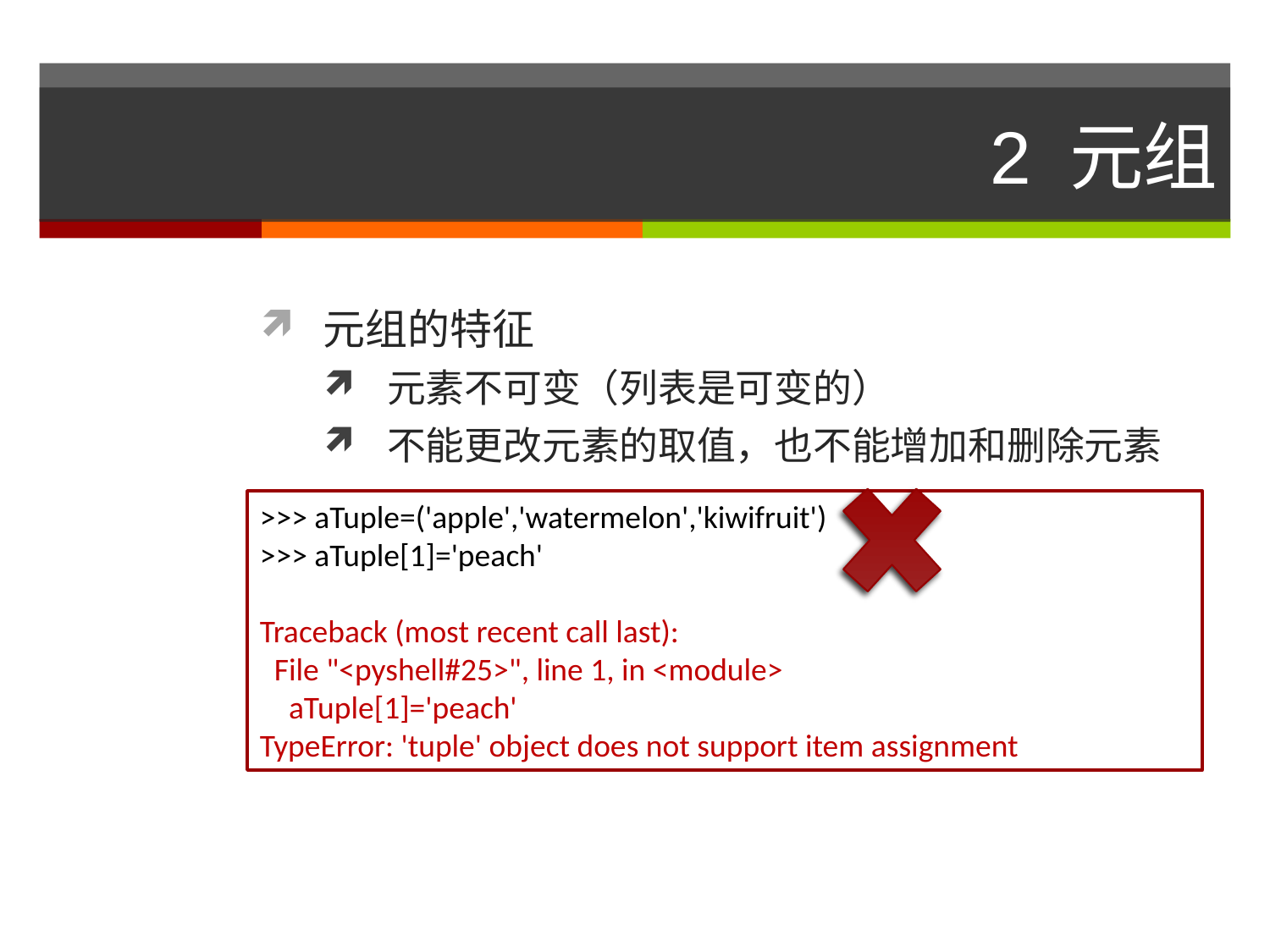

# 2 元组
元组的特征
元素不可变（列表是可变的）
不能更改元素的取值，也不能增加和删除元素

>>> aTuple=('apple','watermelon','kiwifruit')
>>> aTuple[1]='peach'

Traceback (most recent call last):
  File "<pyshell#25>", line 1, in <module>
    aTuple[1]='peach'
TypeError: 'tuple' object does not support item assignment